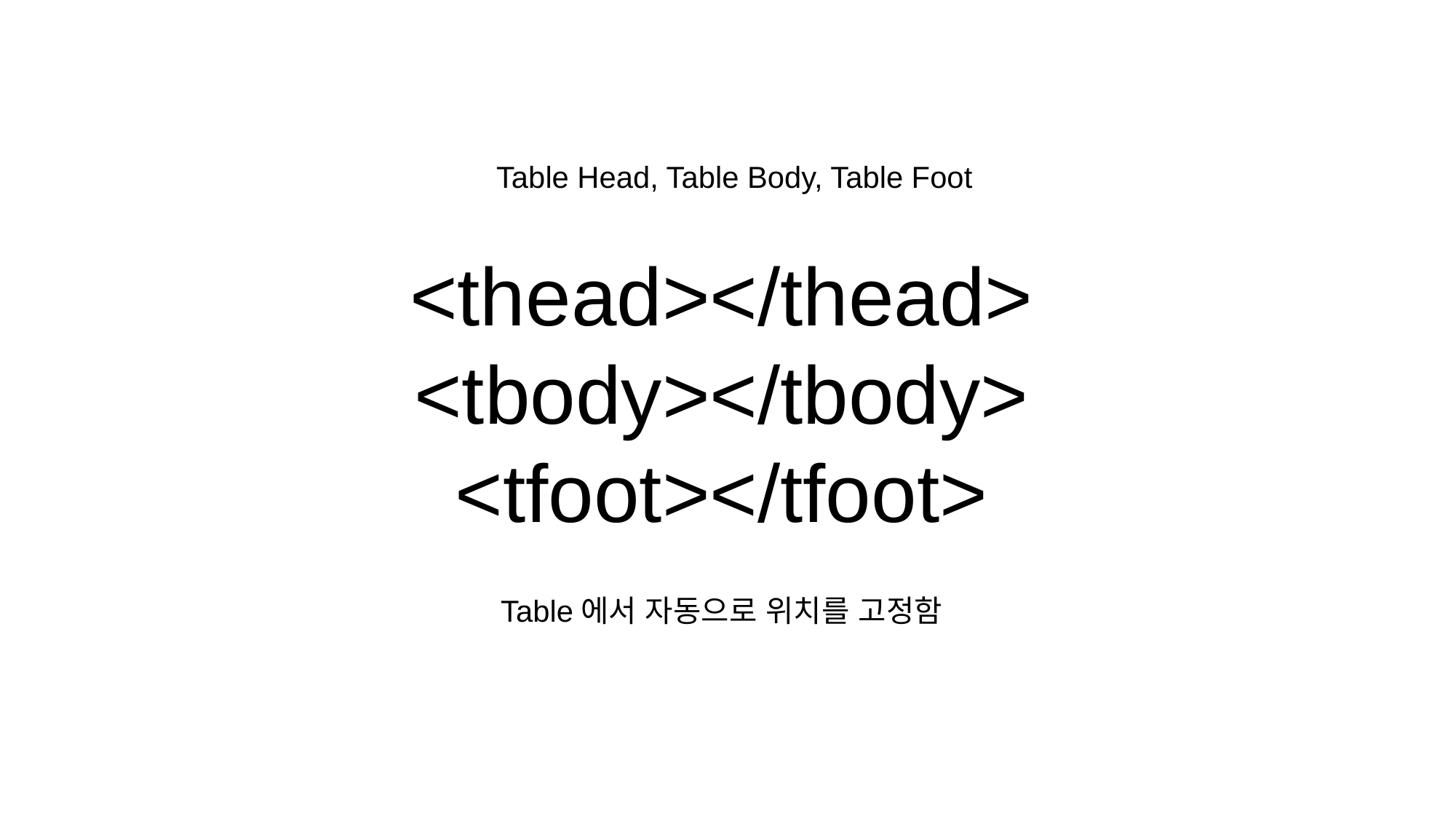

Table Head, Table Body, Table Foot
<thead></thead>
<tbody></tbody>
<tfoot></tfoot>
Table에서 자동으로 위치를 고정함